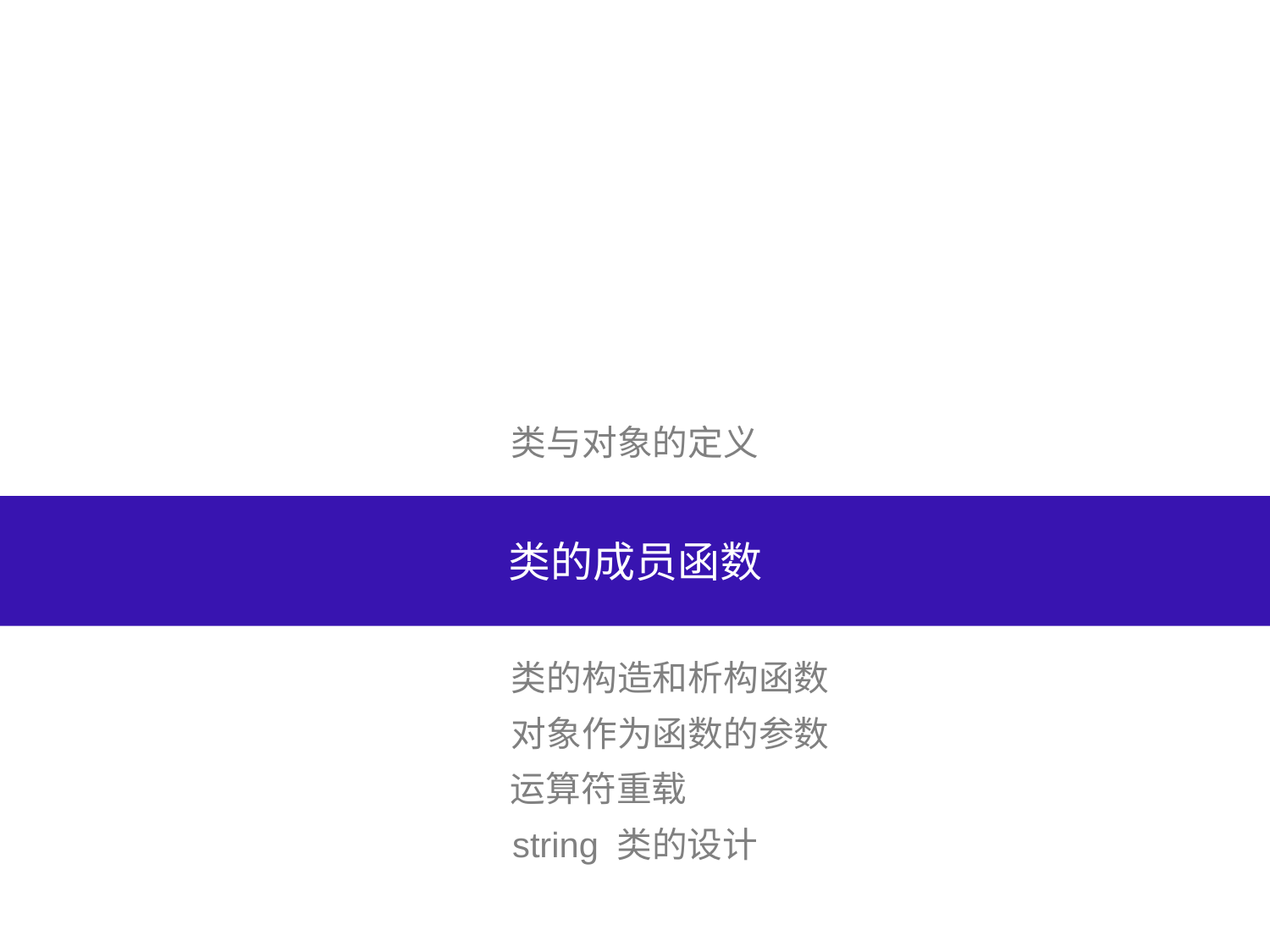

#
类与对象的定义
类的成员函数
类的构造和析构函数
对象作为函数的参数
运算符重载
string 类的设计
14